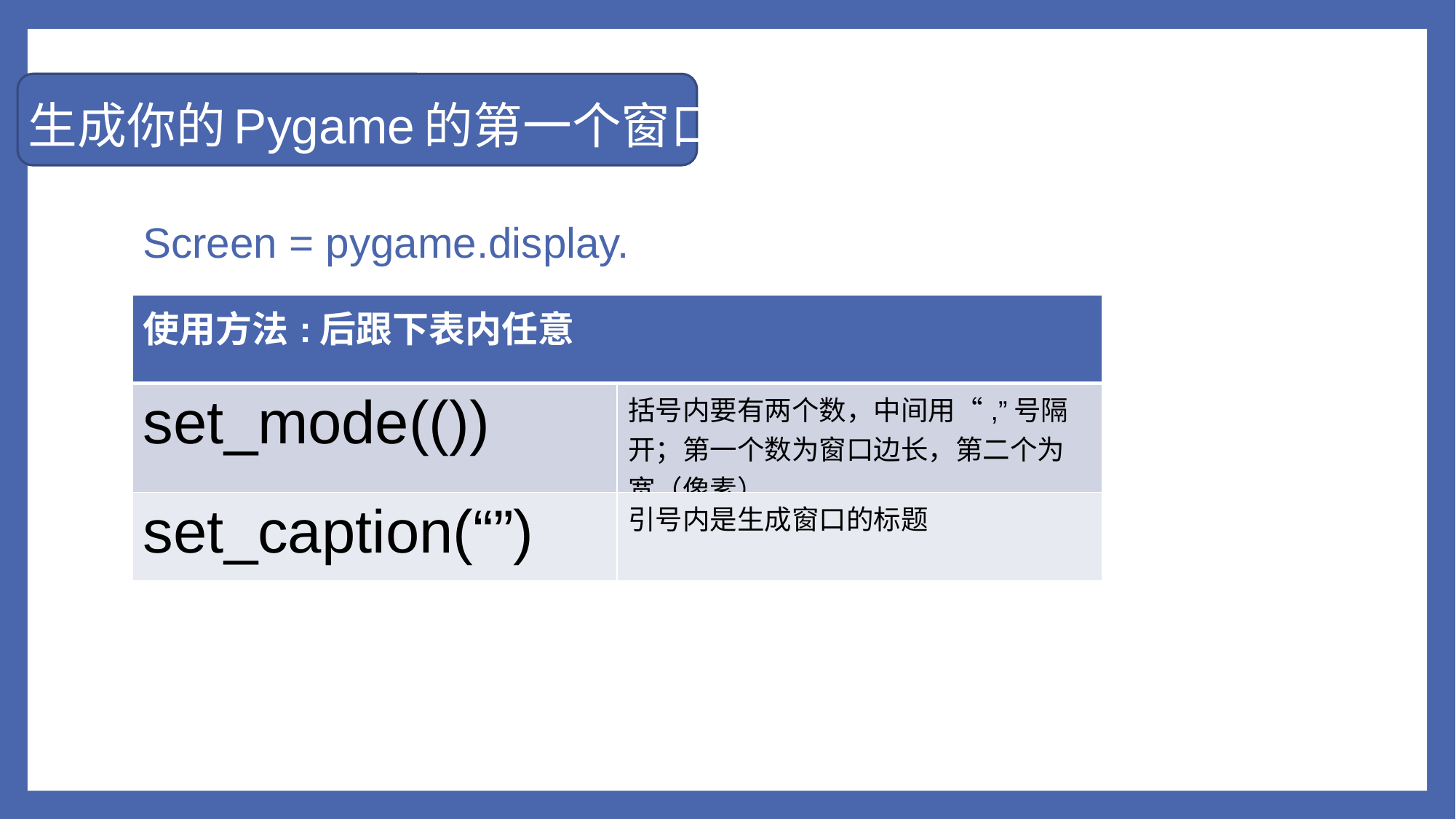

生成你的Pygame的第一个窗口
Screen = pygame.display.
| 使用方法:后跟下表内任意 |  |
| --- | --- |
| set\_mode(()) | 括号内要有两个数，中间用“,”号隔开；第一个数为窗口边长，第二个为宽（像素） |
| set\_caption(“”) | 引号内是生成窗口的标题 |